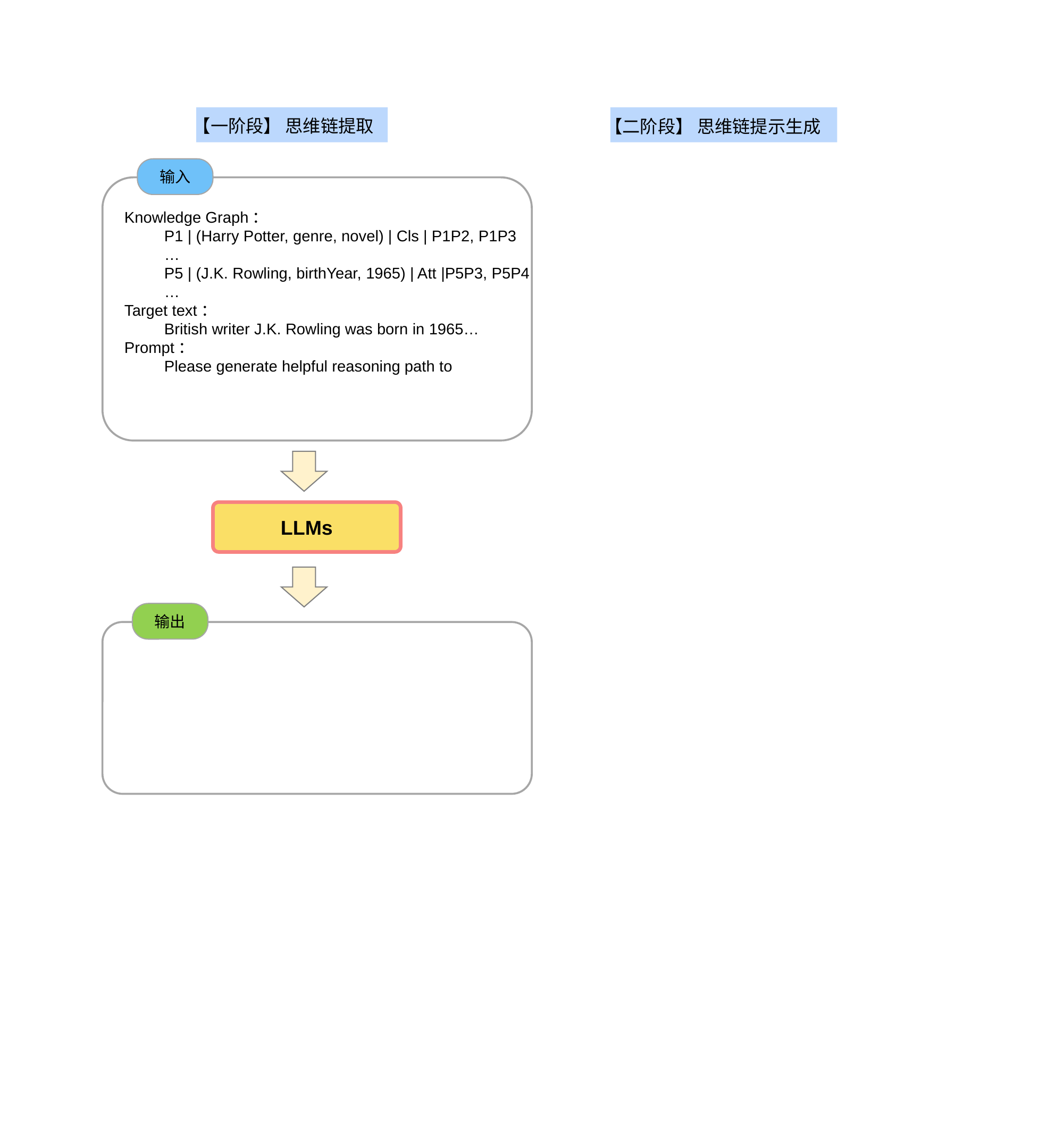

【一阶段】 思维链提取
【二阶段】 思维链提示生成
输入

Knowledge Graph：
P1 | (Harry Potter, genre, novel) | Cls | P1P2, P1P3
…
P5 | (J.K. Rowling, birthYear, 1965) | Att |P5P3, P5P4
…
Target text：
British writer J.K. Rowling was born in 1965…
Prompt：
Please generate helpful reasoning path to

LLMs

输出